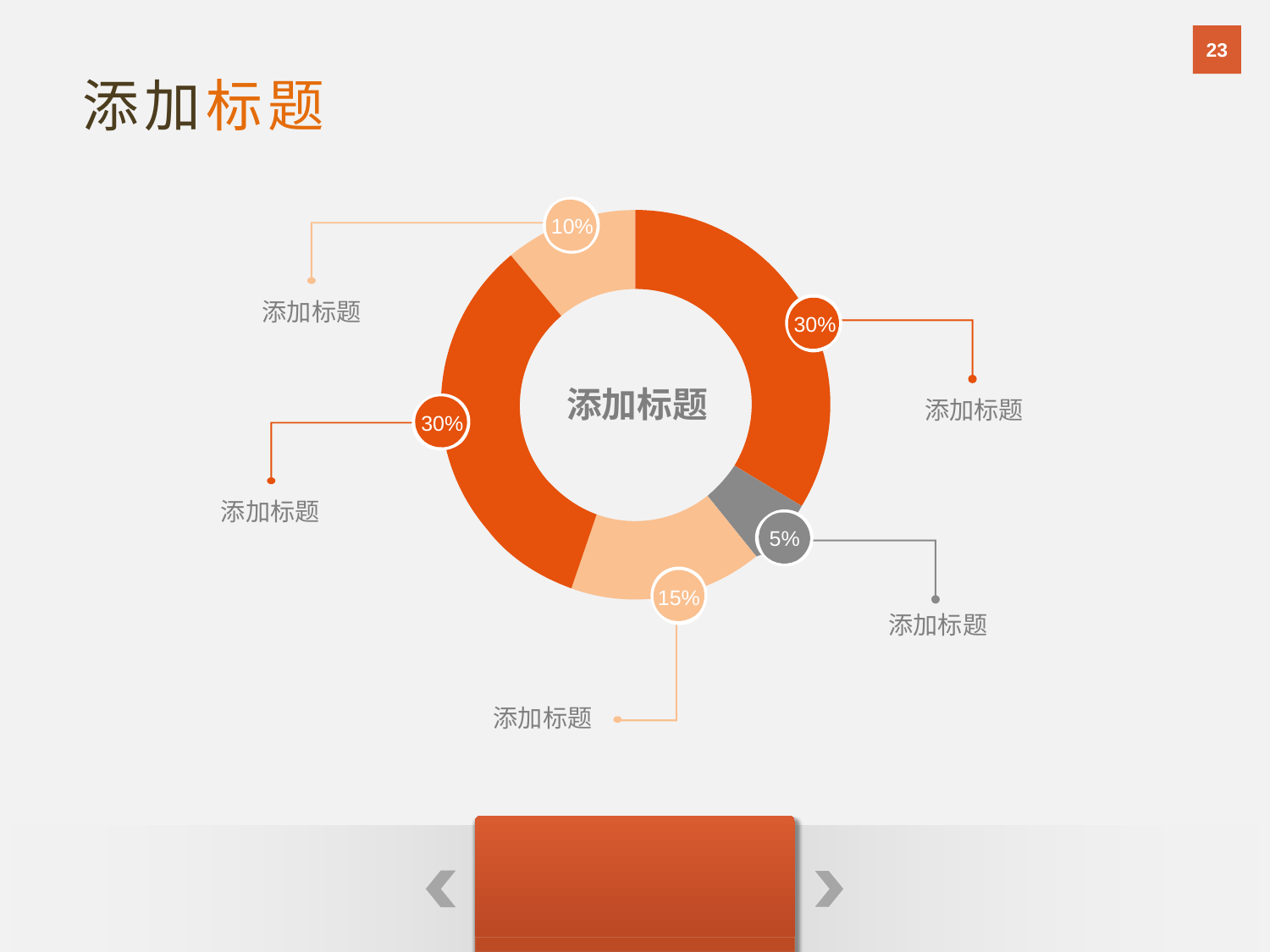

23
添加标题

10%

30%

添加标题

30%

5%

15%

添加标题
添加标题
添加标题
添加标题
添加标题